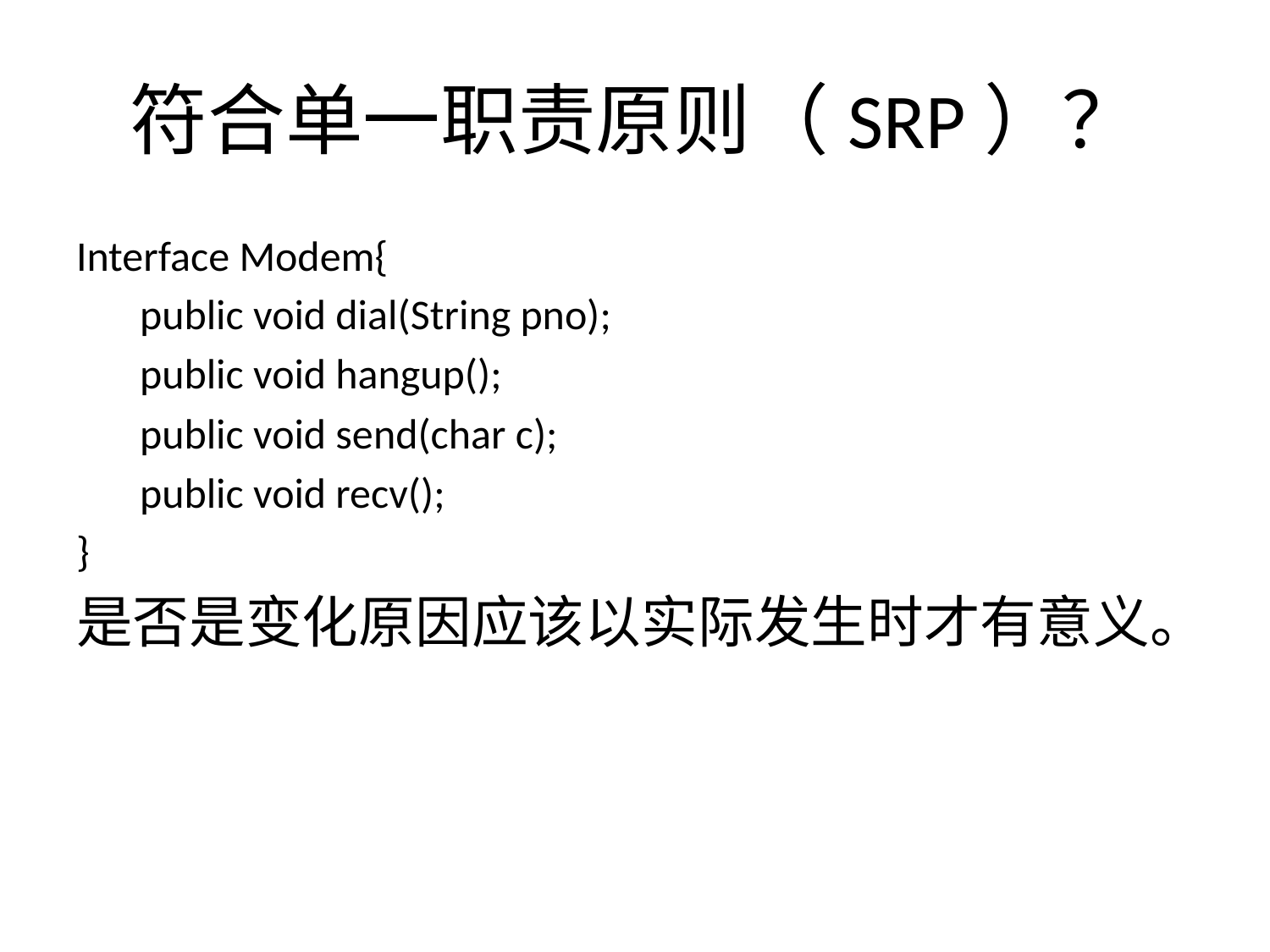

# 符合单一职责原则（SRP）？
Interface Modem{
public void dial(String pno);
public void hangup();
public void send(char c);
public void recv();
}
是否是变化原因应该以实际发生时才有意义。